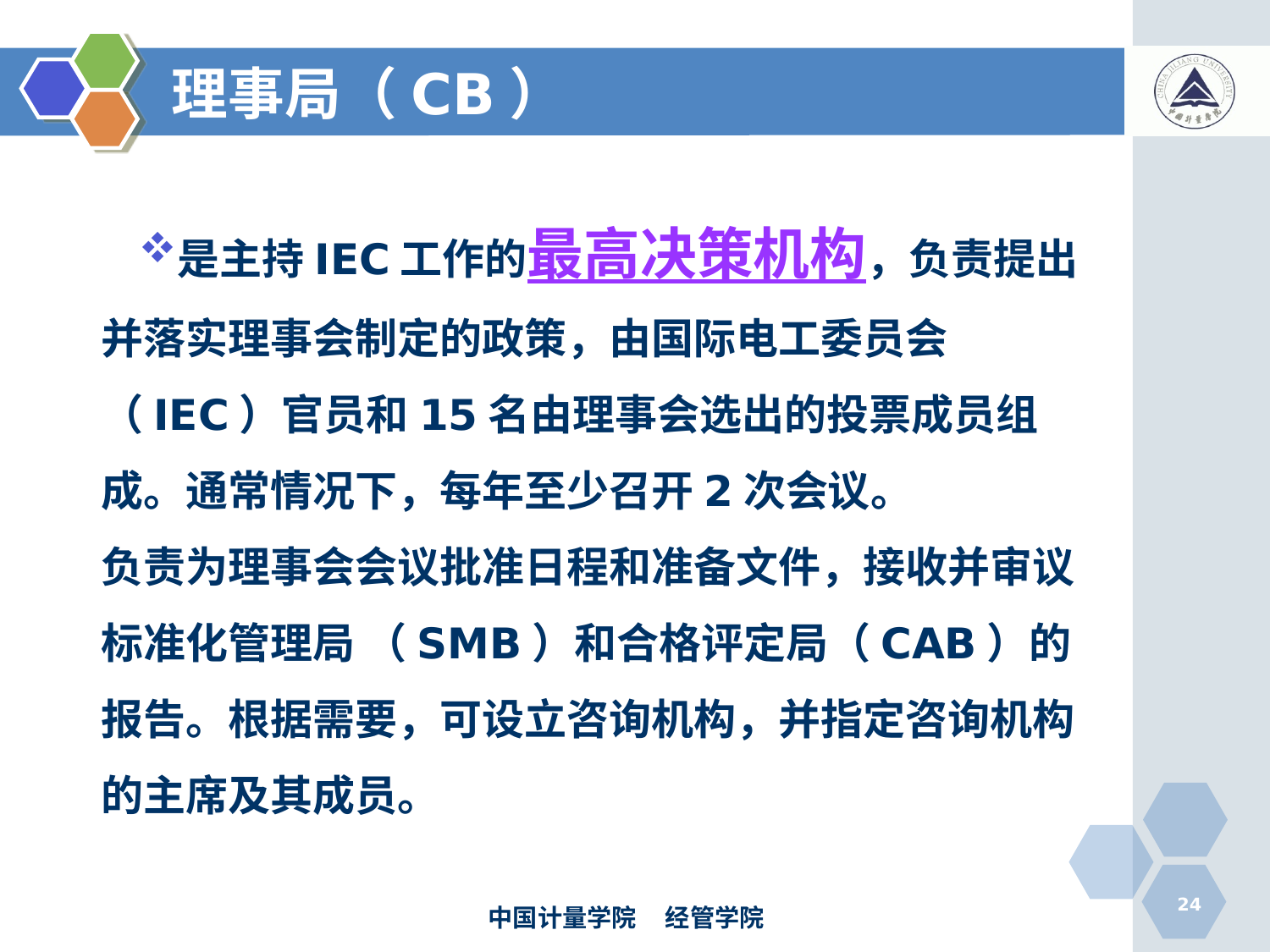

# 理事局（CB）
是主持IEC工作的最高决策机构，负责提出并落实理事会制定的政策，由国际电工委员会（IEC）官员和15名由理事会选出的投票成员组成。通常情况下，每年至少召开2次会议。
负责为理事会会议批准日程和准备文件，接收并审议标准化管理局 （SMB）和合格评定局（CAB）的报告。根据需要，可设立咨询机构，并指定咨询机构的主席及其成员。
24
中国计量学院     经管学院